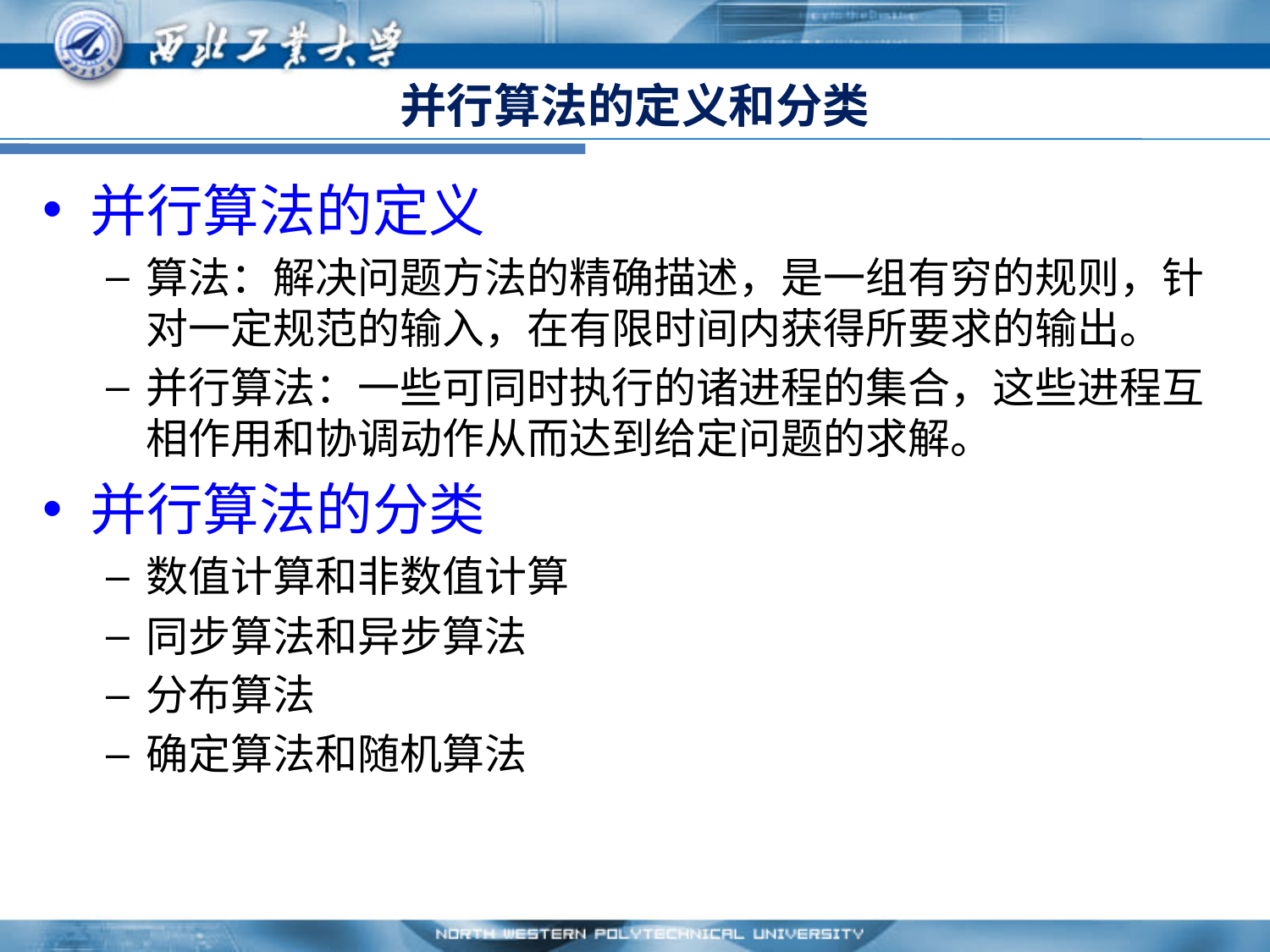

# 并行算法的定义和分类
并行算法的定义
算法：解决问题方法的精确描述，是一组有穷的规则，针对一定规范的输入，在有限时间内获得所要求的输出。
并行算法：一些可同时执行的诸进程的集合，这些进程互相作用和协调动作从而达到给定问题的求解。
并行算法的分类
数值计算和非数值计算
同步算法和异步算法
分布算法
确定算法和随机算法